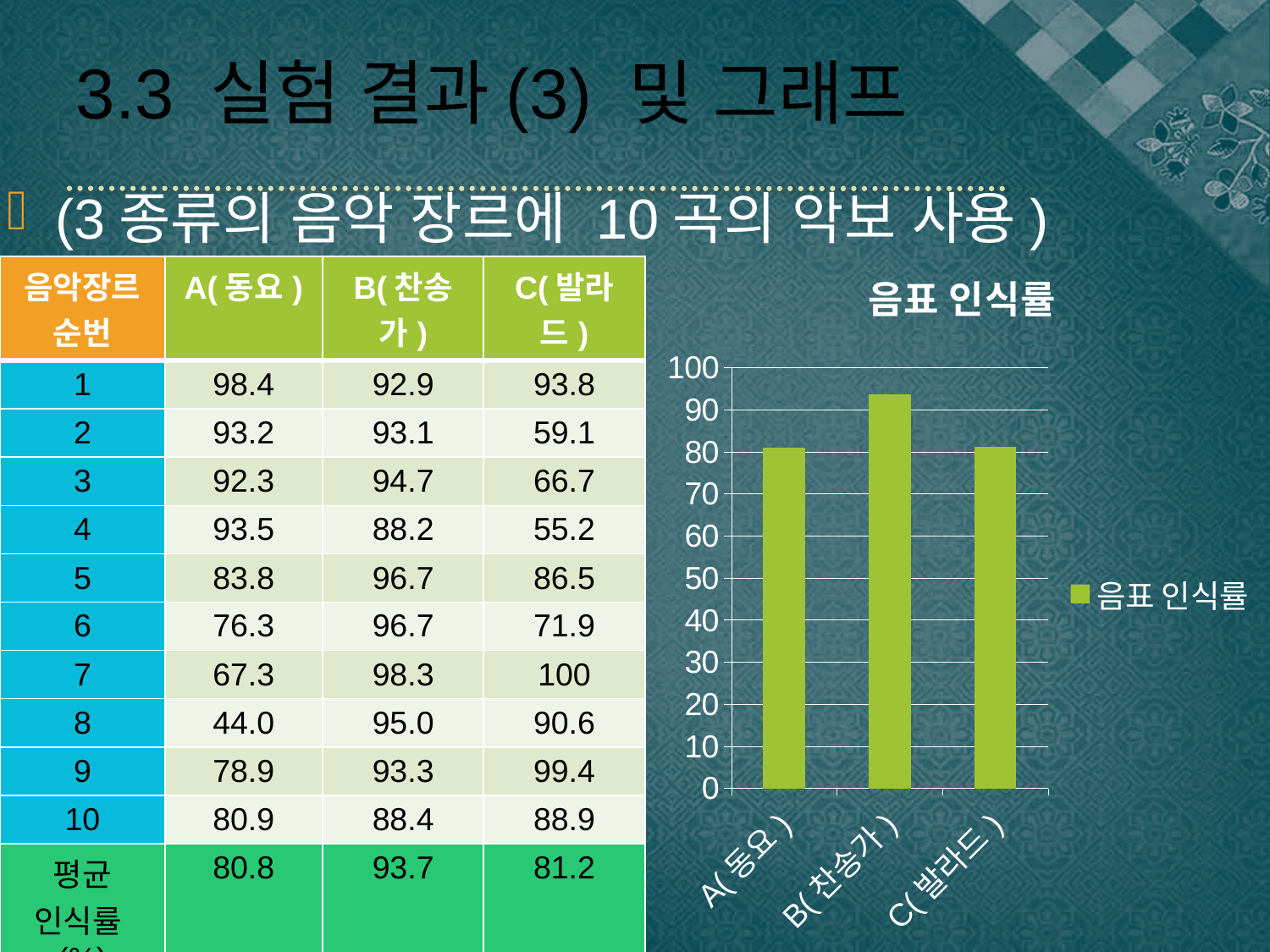

# 3.3 실험 결과(3) 및 그래프
(3종류의 음악 장르에 10곡의 악보 사용)

### Chart:

| Category | 음표 인식률 |
|---|---|
| A(동요) | 80.9 |
| B(찬송가) | 93.7 |
| C(발라드) | 81.2 |
| 음악장르 순번 | A(동요) | B(찬송가) | C(발라드) |
| --- | --- | --- | --- |
| 1 | 98.4 | 92.9 | 93.8 |
| 2 | 93.2 | 93.1 | 59.1 |
| 3 | 92.3 | 94.7 | 66.7 |
| 4 | 93.5 | 88.2 | 55.2 |
| 5 | 83.8 | 96.7 | 86.5 |
| 6 | 76.3 | 96.7 | 71.9 |
| 7 | 67.3 | 98.3 | 100 |
| 8 | 44.0 | 95.0 | 90.6 |
| 9 | 78.9 | 93.3 | 99.4 |
| 10 | 80.9 | 88.4 | 88.9 |
| 평균 인식률(%) | 80.8 | 93.7 | 81.2 |